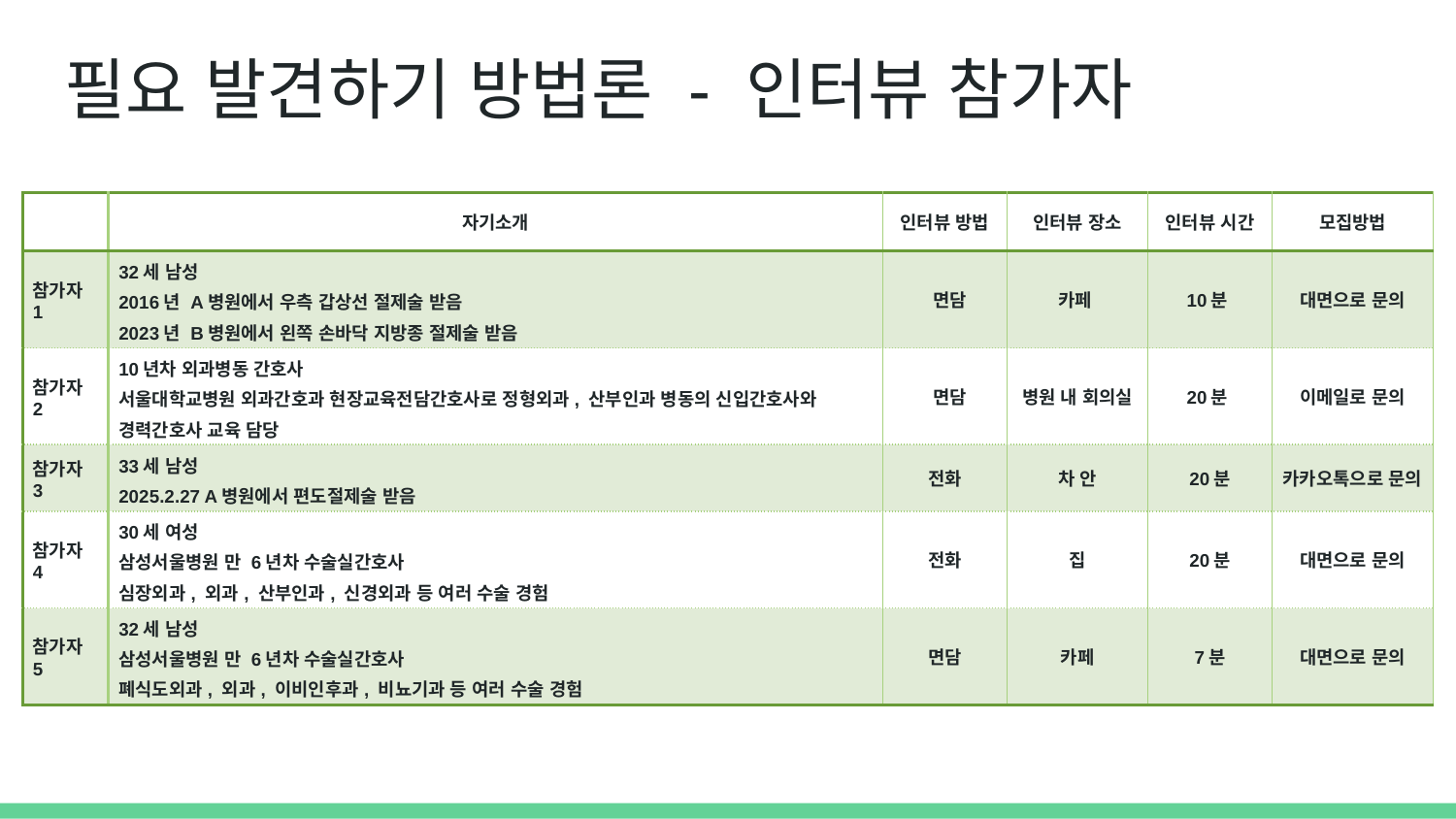

# 필요 발견하기 방법론 - 인터뷰 참가자
|  | 자기소개 | 인터뷰 방법 | 인터뷰 장소 | 인터뷰 시간 | 모집방법 |
| --- | --- | --- | --- | --- | --- |
| 참가자1 | 32세 남성 2016년 A병원에서 우측 갑상선 절제술 받음 2023년 B병원에서 왼쪽 손바닥 지방종 절제술 받음 | 면담 | 카페 | 10분 | 대면으로 문의 |
| 참가자2 | 10년차 외과병동 간호사 서울대학교병원 외과간호과 현장교육전담간호사로 정형외과, 산부인과 병동의 신입간호사와 경력간호사 교육 담당 | 면담 | 병원 내 회의실 | 20분 | 이메일로 문의 |
| 참가자3 | 33세 남성 2025.2.27 A병원에서 편도절제술 받음 | 전화 | 차 안 | 20분 | 카카오톡으로 문의 |
| 참가자4 | 30세 여성 삼성서울병원 만 6년차 수술실간호사 심장외과, 외과, 산부인과, 신경외과 등 여러 수술 경험 | 전화 | 집 | 20분 | 대면으로 문의 |
| 참가자5 | 32세 남성 삼성서울병원 만 6년차 수술실간호사 폐식도외과, 외과, 이비인후과, 비뇨기과 등 여러 수술 경험 | 면담 | 카페 | 7분 | 대면으로 문의 |